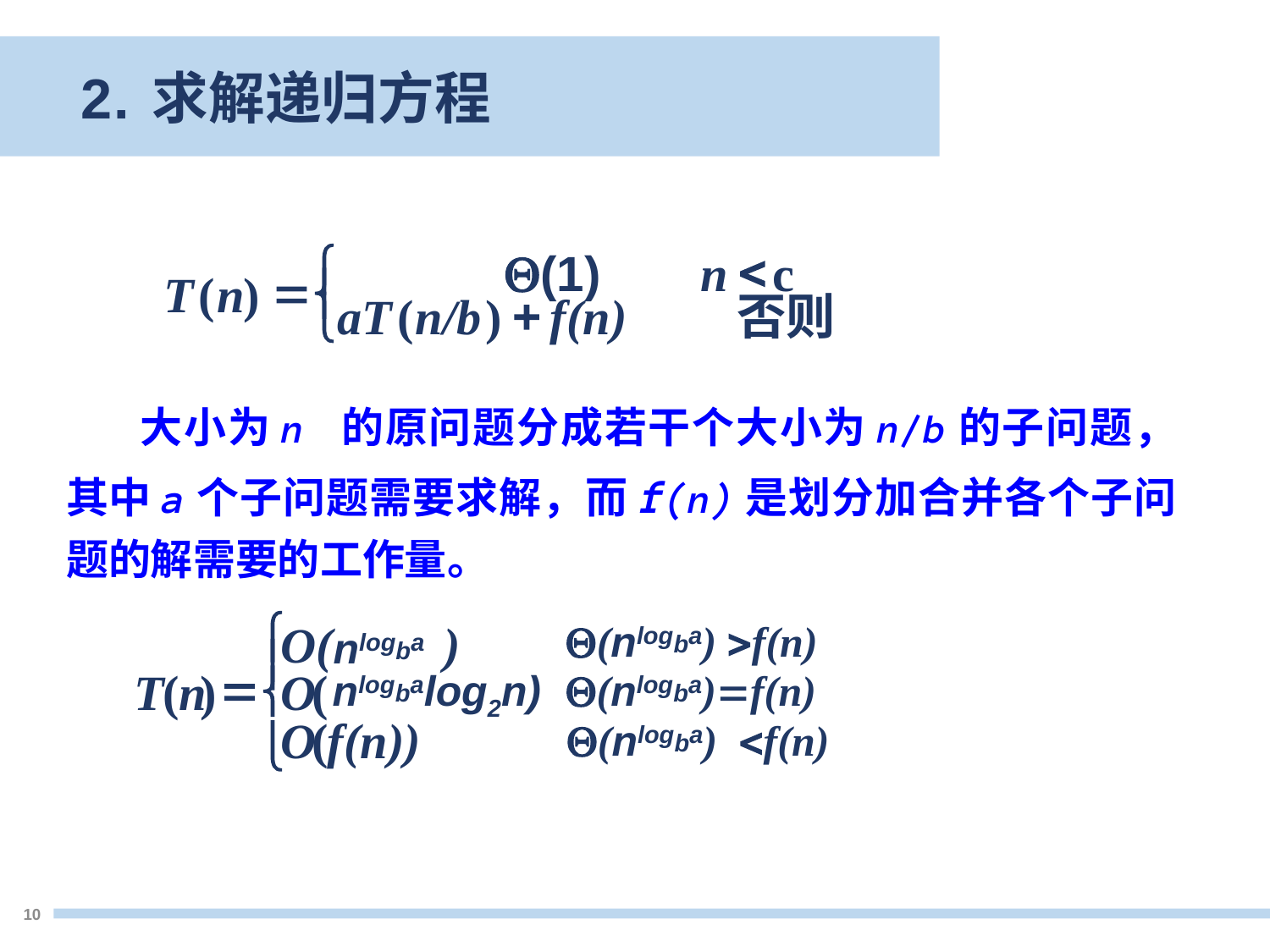

求解递归方程

<

Θ(1)
n
c
=
T
(
n
)

+
aT
(
n/b
)
f(n)        否则

大小为n 的原问题分成若干个大小为n/b的子问题，其中a个子问题需要求解，而f(n)是划分加合并各个子问题的解需要的工作量。

O(	   )
Θ(nlogba) >f(n)

=
T
(
n
)
O
(

nlogbalog2n)
Θ(nlogba)=f(n)
O
(
f(n))
Θ(nlogba) <f(n)

nlogba
10